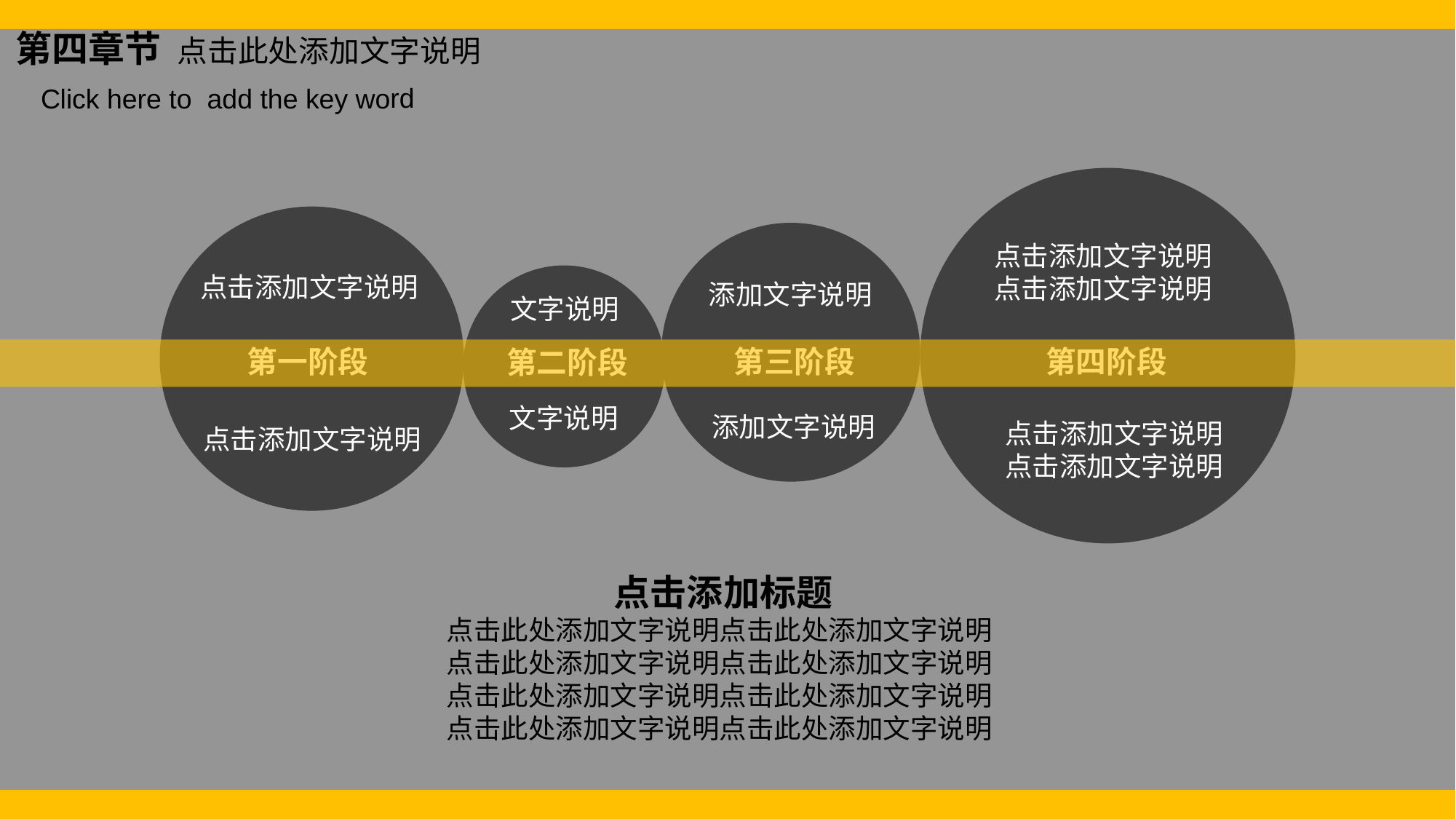

第四章节  点击此处添加文字说明
Click here to  add the key word

点击添加文字说明
点击添加文字说明
点击添加文字说明

添加文字说明
文字说明
第一阶段
第三阶段
第四阶段
第二阶段

文字说明
添加文字说明
点击添加文字说明
点击添加文字说明
点击添加文字说明
点击添加标题
点击此处添加文字说明点击此处添加文字说明
点击此处添加文字说明点击此处添加文字说明
点击此处添加文字说明点击此处添加文字说明
点击此处添加文字说明点击此处添加文字说明